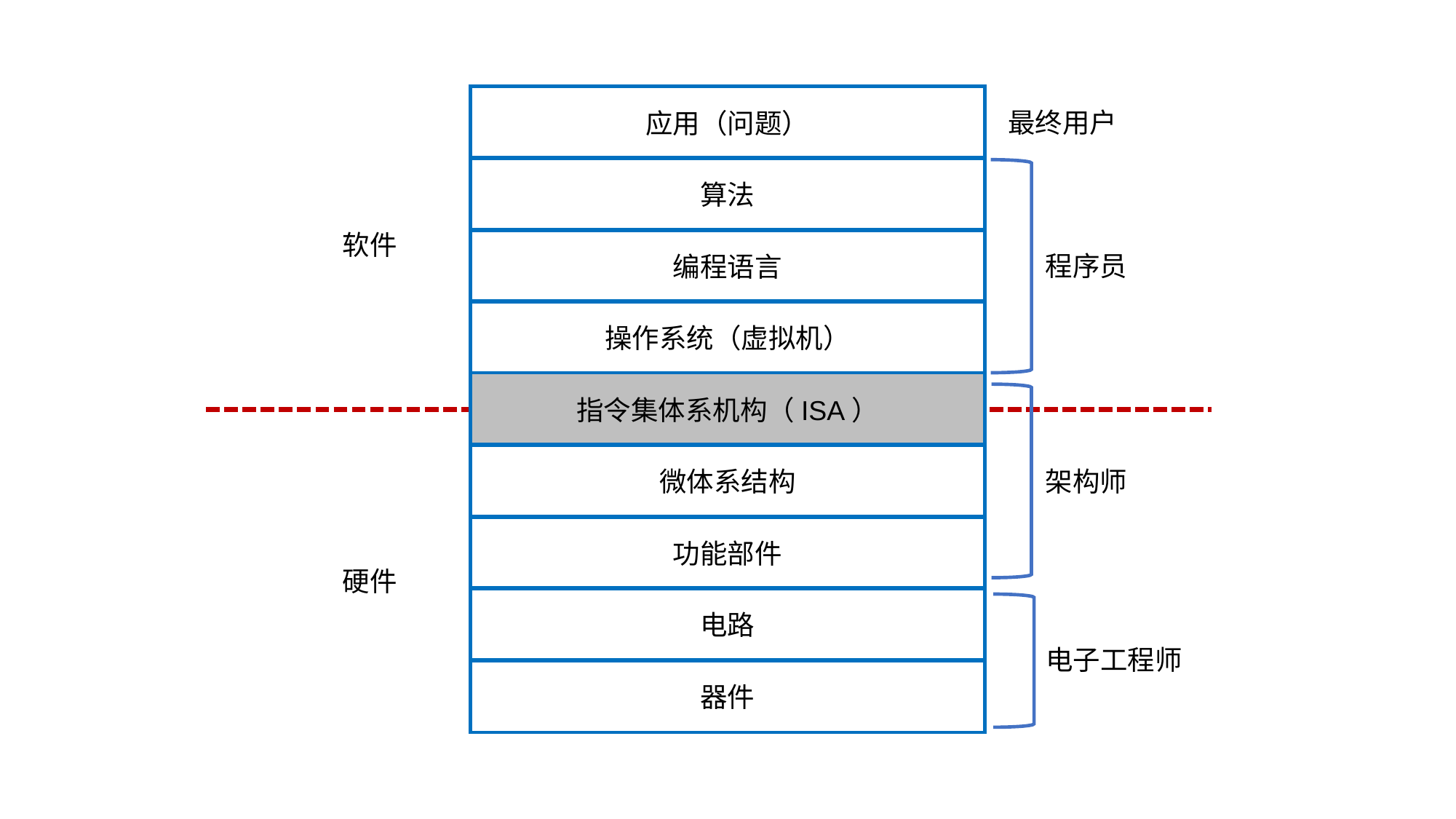

应用（问题）
最终用户
算法

软件
编程语言
程序员
操作系统（虚拟机）
指令集体系机构（ISA）

微体系结构
架构师
功能部件
硬件
电路

电子工程师
器件